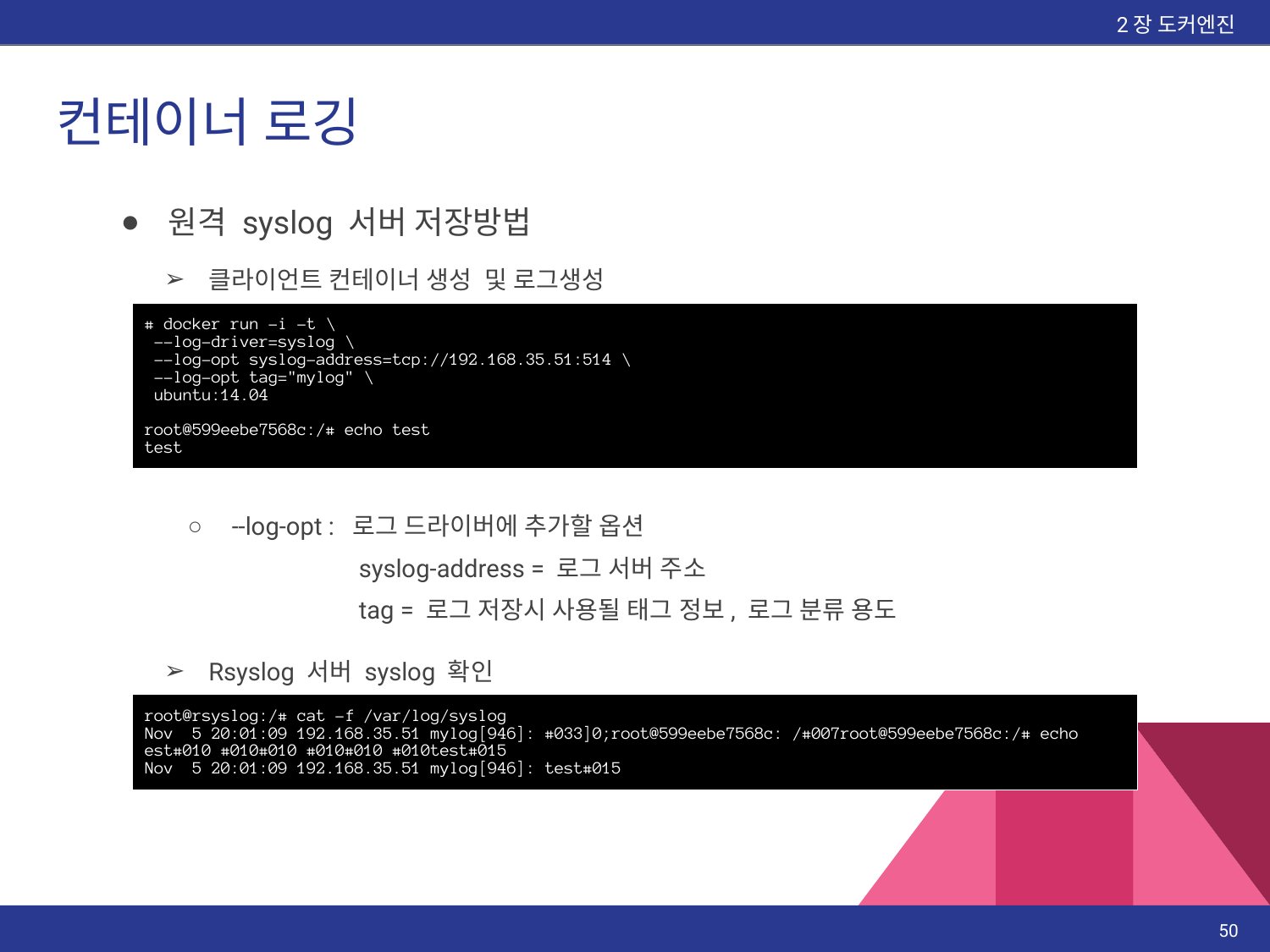

2장 도커엔진
# 컨테이너 로깅
원격 syslog 서버 저장방법
클라이언트 컨테이너 생성  및 로그생성

| # docker run -i -t \ --log-driver=syslog \ --log-opt syslog-address=tcp://192.168.35.51:514 \ --log-opt tag="mylog" \ ubuntu:14.04 root@599eebe7568c:/# echo test test |
| --- |
--log-opt :  로그 드라이버에 추가할 옵션
		syslog-address = 로그 서버 주소
		tag = 로그 저장시 사용될 태그 정보, 로그 분류 용도
Rsyslog 서버 syslog 확인

| root@rsyslog:/# cat -f /var/log/syslog Nov 5 20:01:09 192.168.35.51 mylog[946]: #033]0;root@599eebe7568c: /#007root@599eebe7568c:/# echo est#010 #010#010 #010#010 #010test#015 Nov 5 20:01:09 192.168.35.51 mylog[946]: test#015 |
| --- |
50